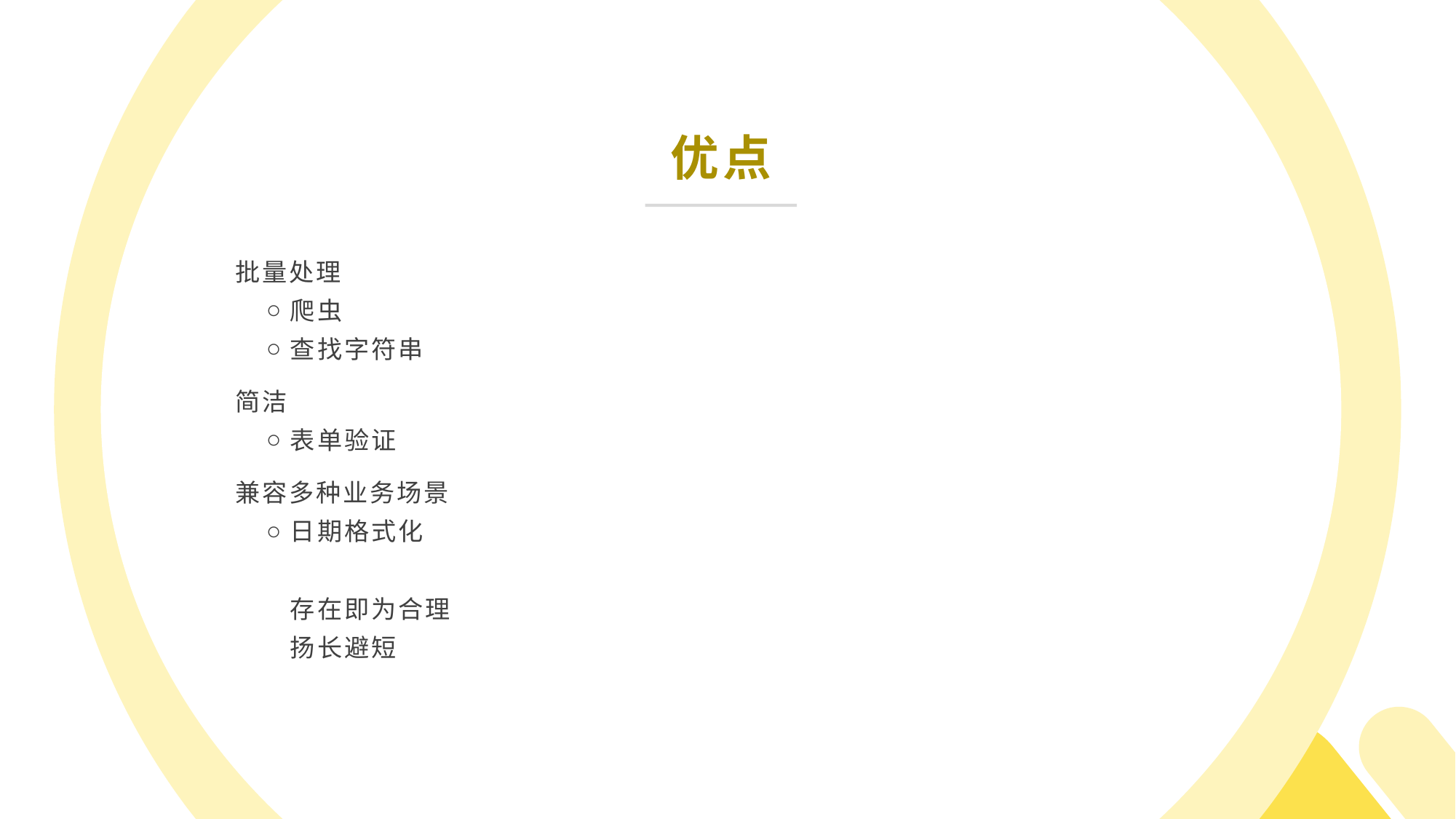

优点

批量处理
爬虫
查找字符串
简洁
表单验证
兼容多种业务场景
日期格式化

存在即为合理
扬长避短